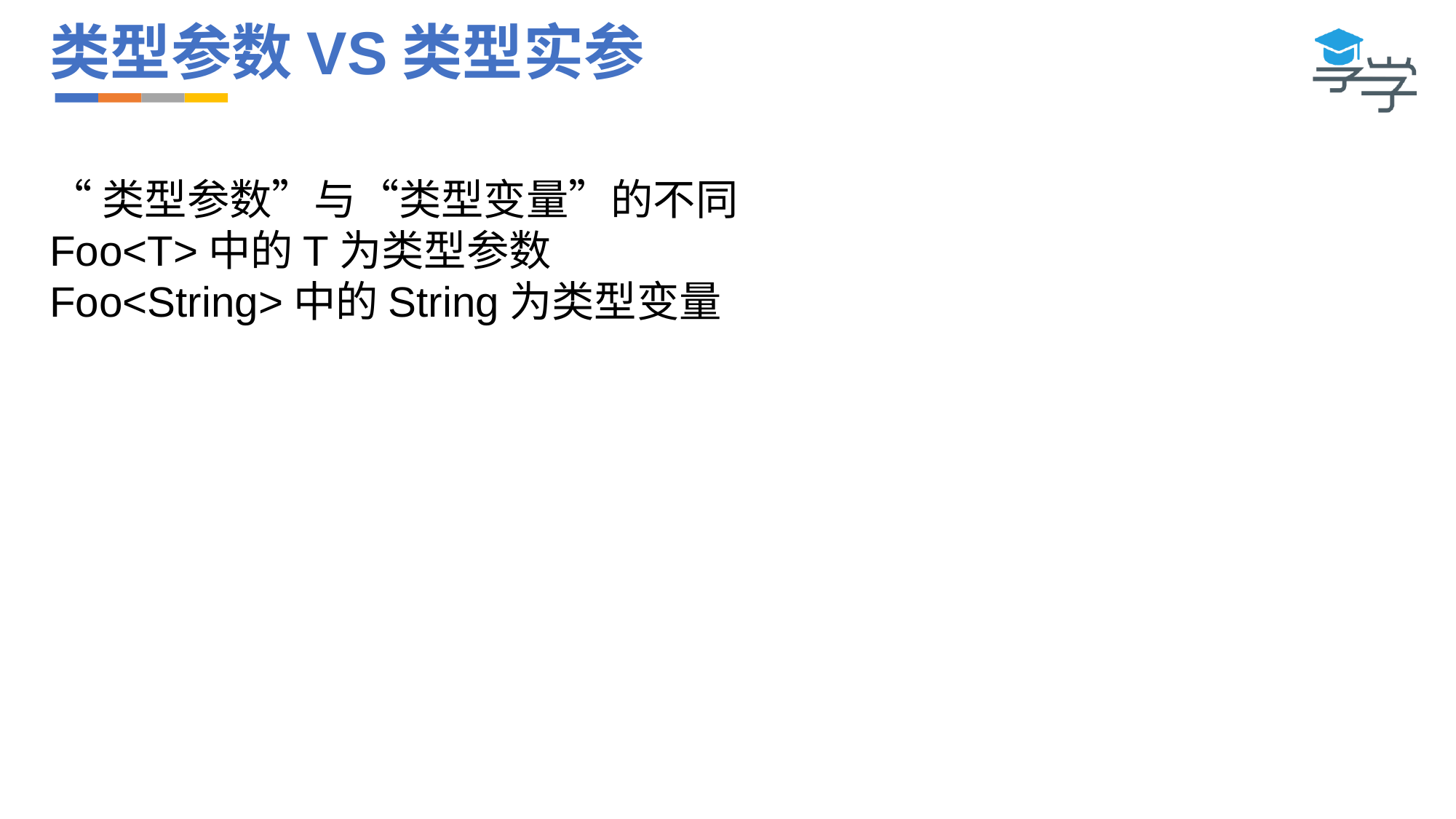

# 类型参数VS类型实参
“类型参数”与“类型变量”的不同
Foo<T>中的T为类型参数
Foo<String>中的String为类型变量